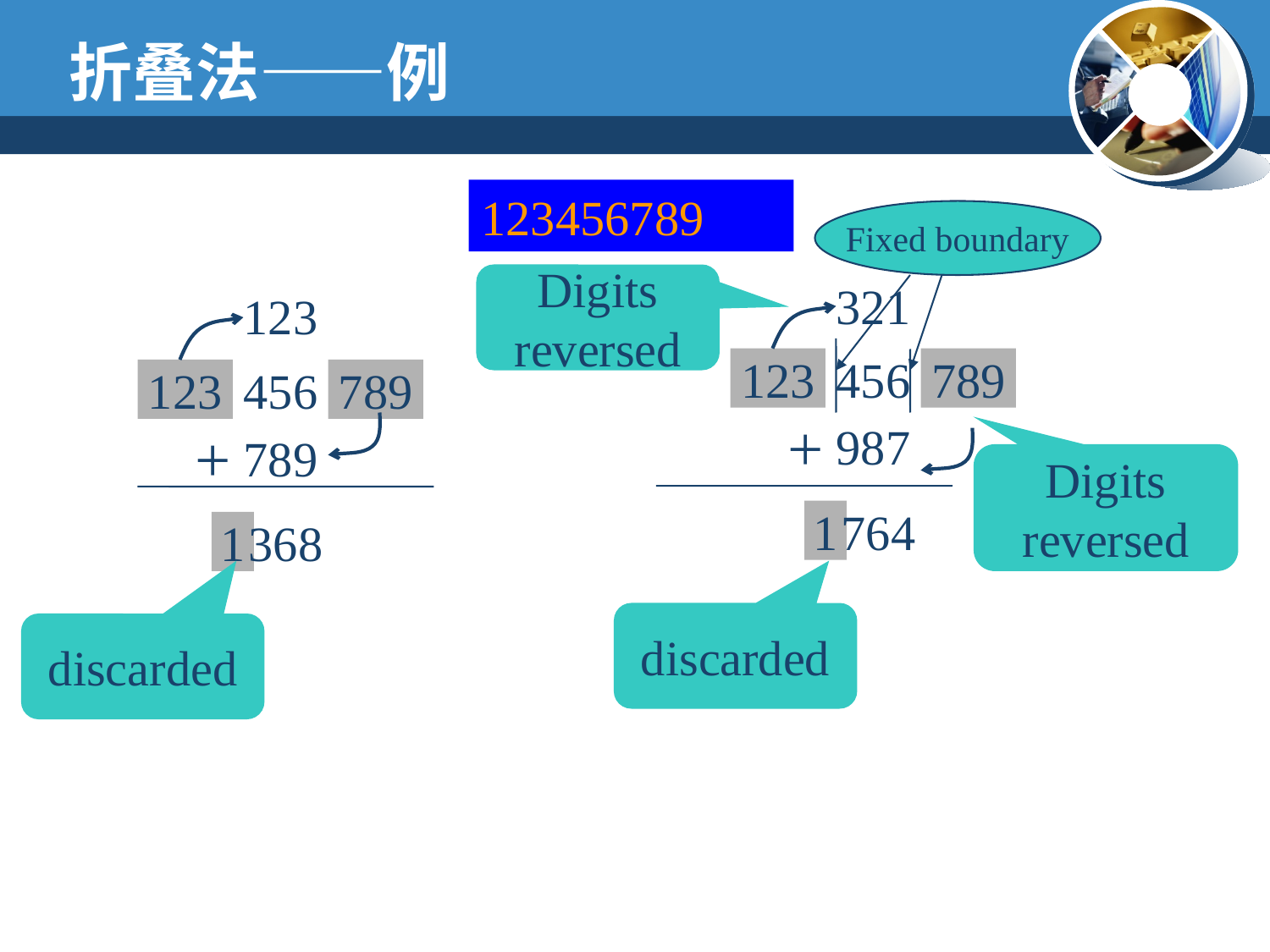

折叠法——例
123456789
Fixed boundary

Digits reversed
321

123
456
789
+
987

1
764
123

123
456
789
+

789

Digits reversed

1
368
discarded
discarded